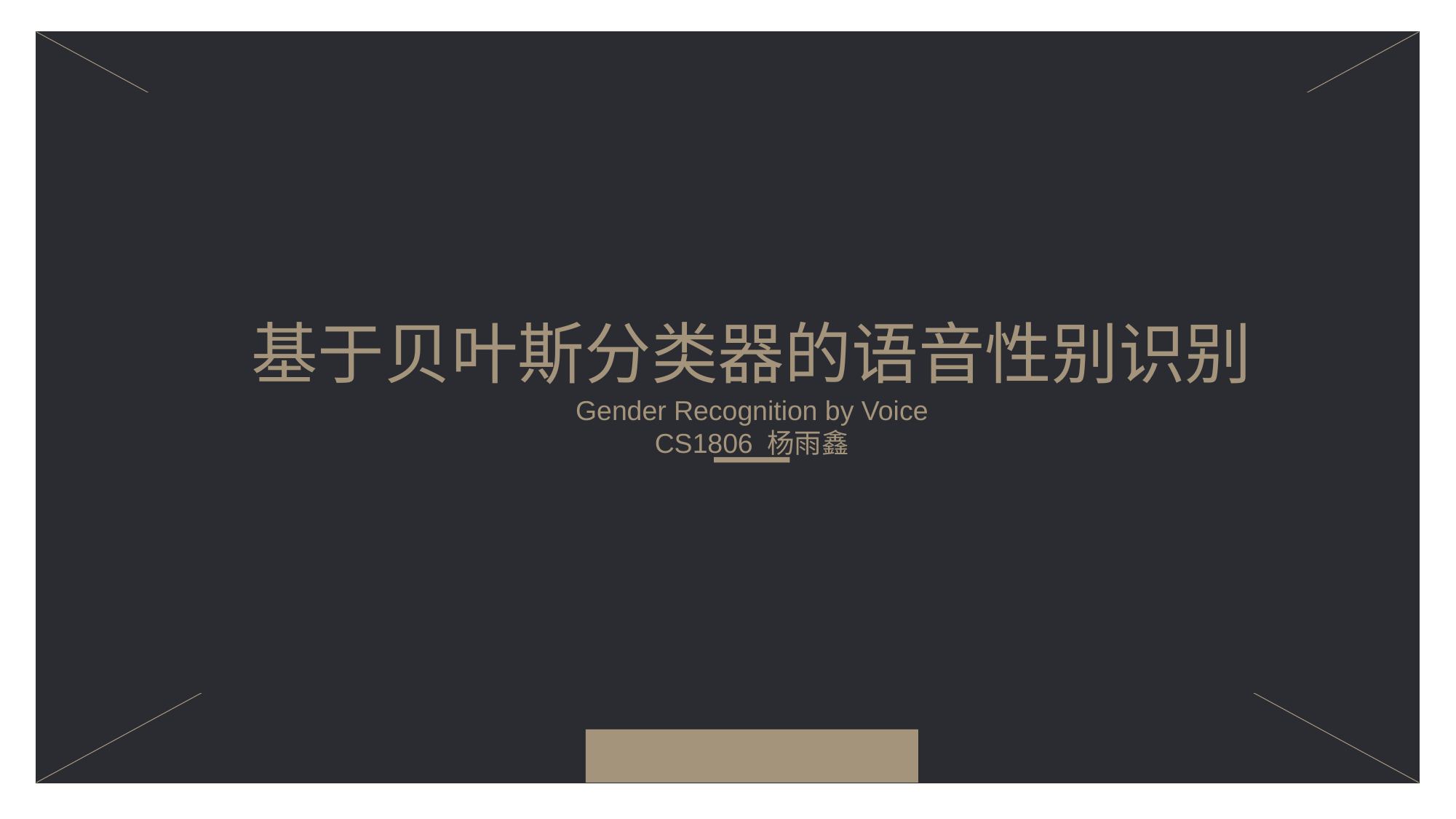

基于贝叶斯分类器的语音性别识别

Gender Recognition by Voice
CS1806 杨雨鑫